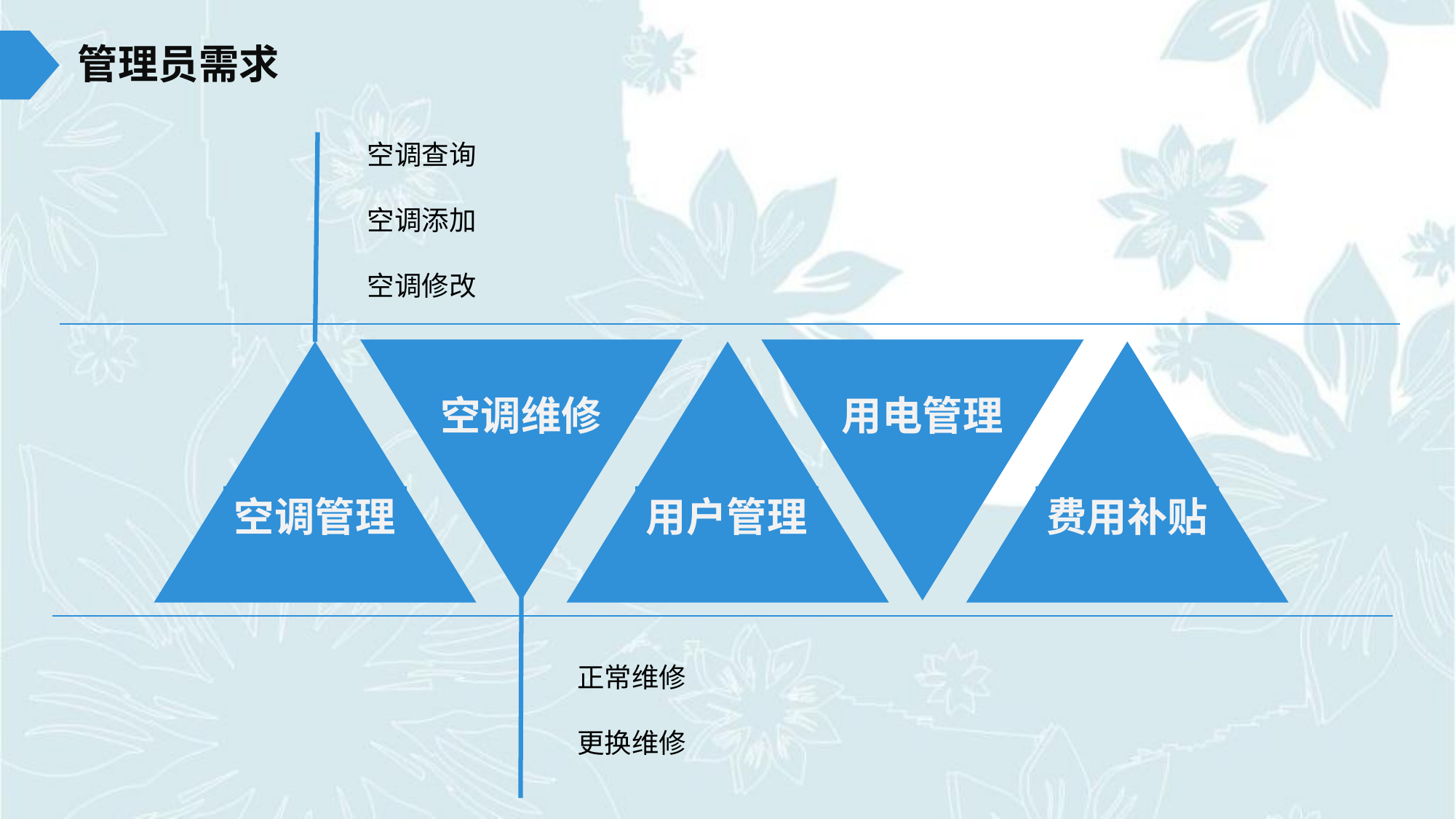

管理员需求
空调查询

空调添加

空调修改

空调维修

用电管理

空调管理

用户管理

费用补贴
正常维修

更换维修